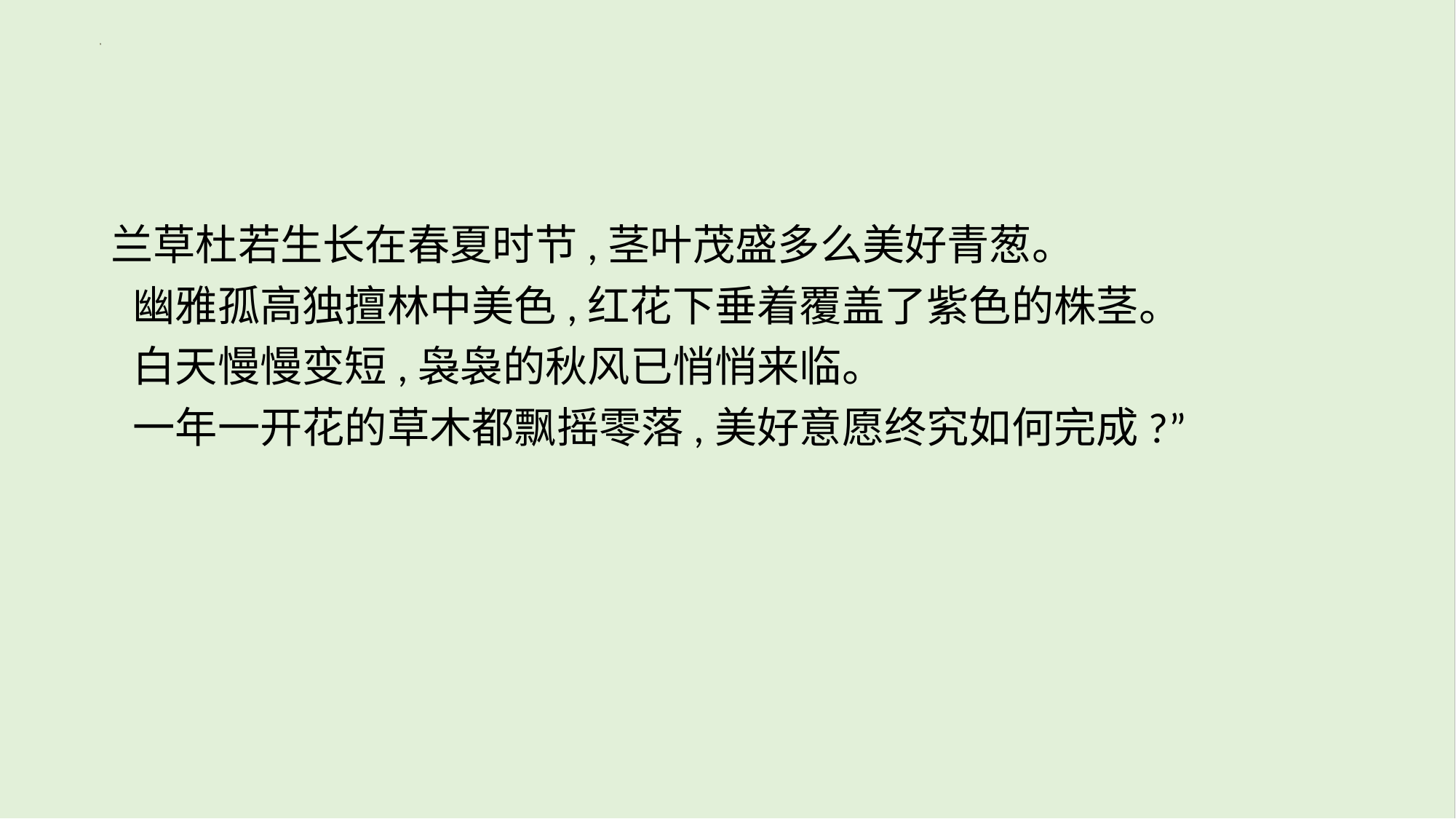

#
兰草杜若生长在春夏时节,茎叶茂盛多么美好青葱。
 幽雅孤高独擅林中美色,红花下垂着覆盖了紫色的株茎。
 白天慢慢变短,袅袅的秋风已悄悄来临。
 一年一开花的草木都飘摇零落,美好意愿终究如何完成?”